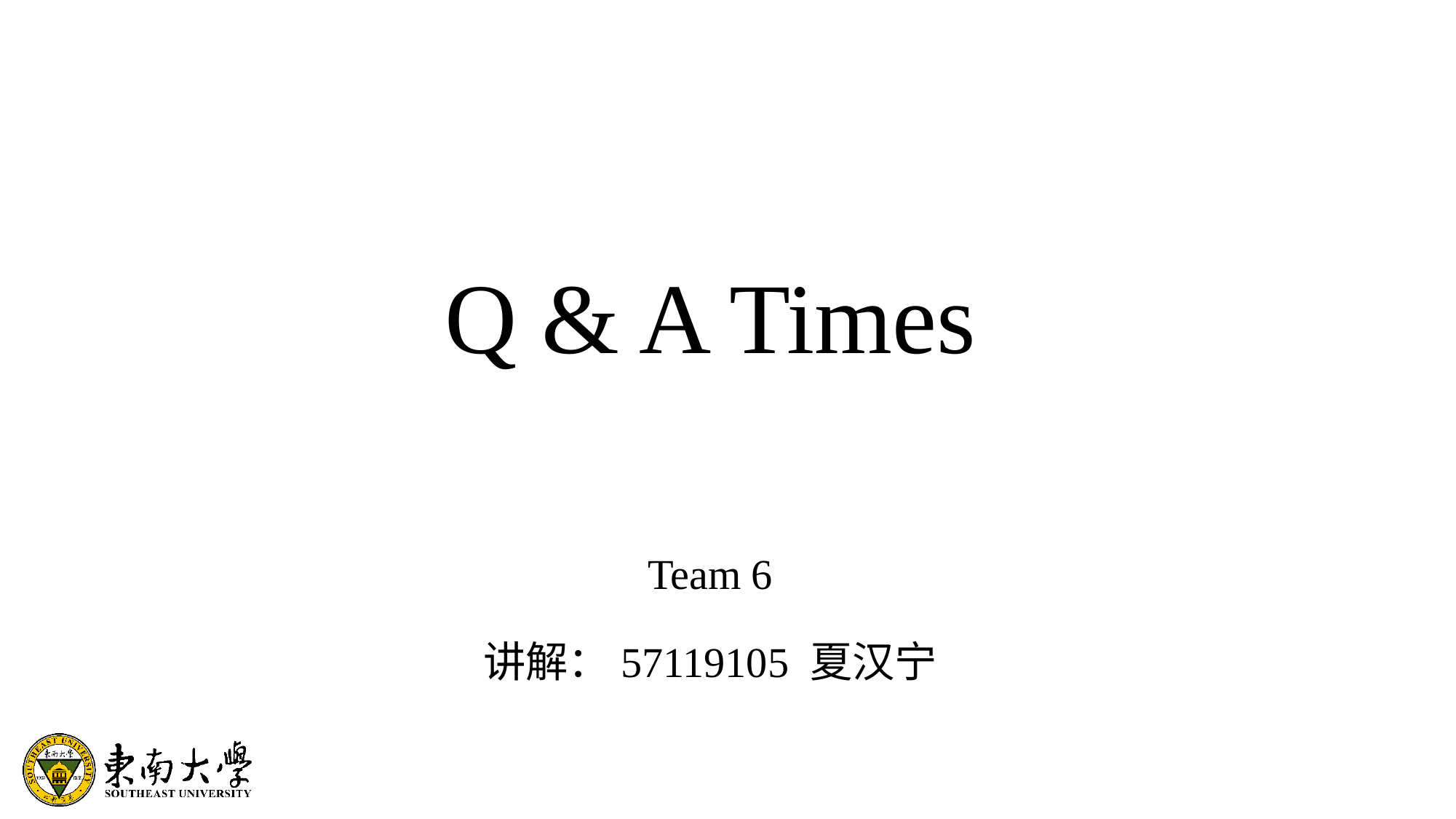

Q & A Times
Team 6
讲解：57119105 夏汉宁